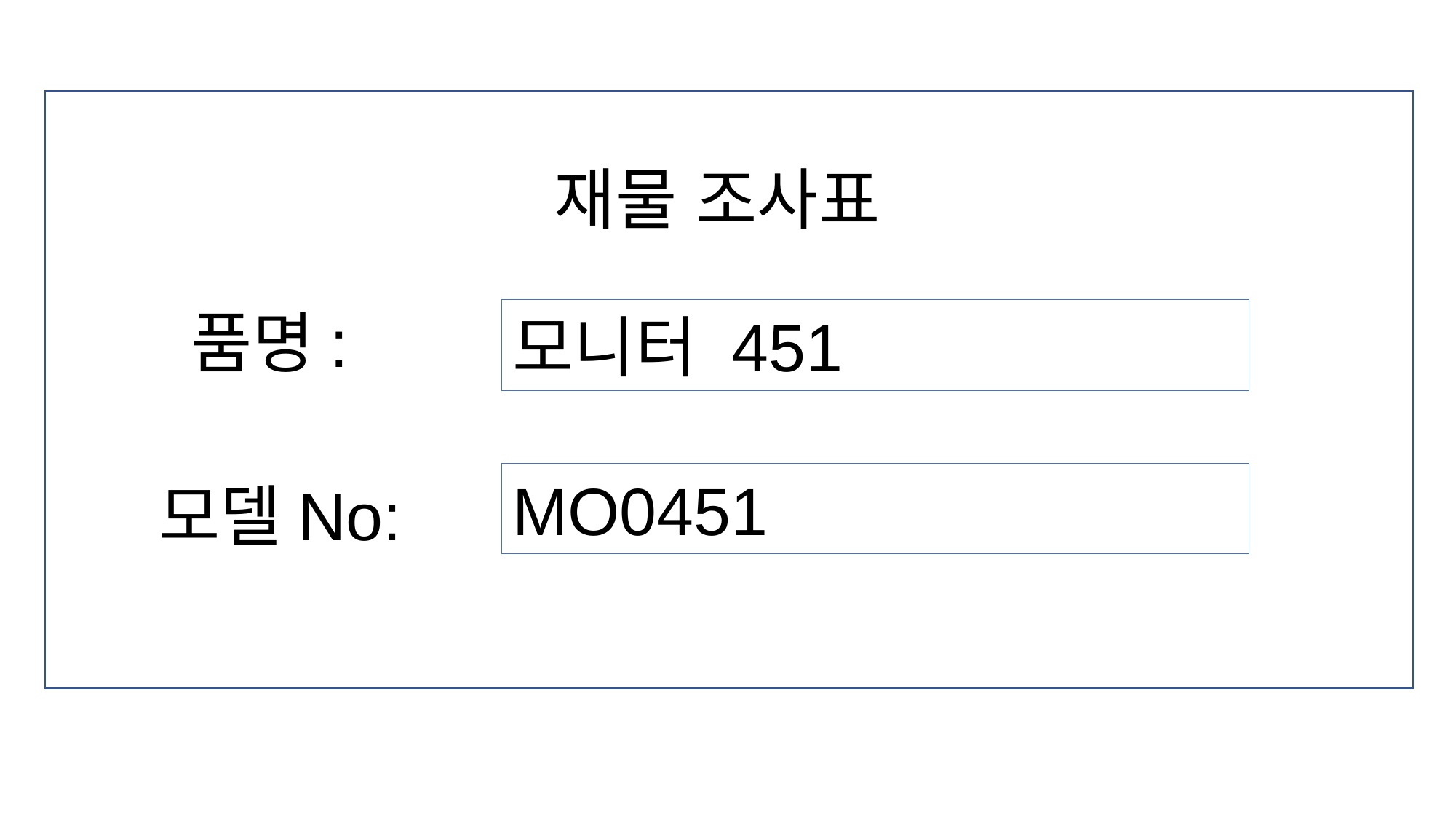

재물 조사표
품명:
모니터 451
MO0451
모델No: